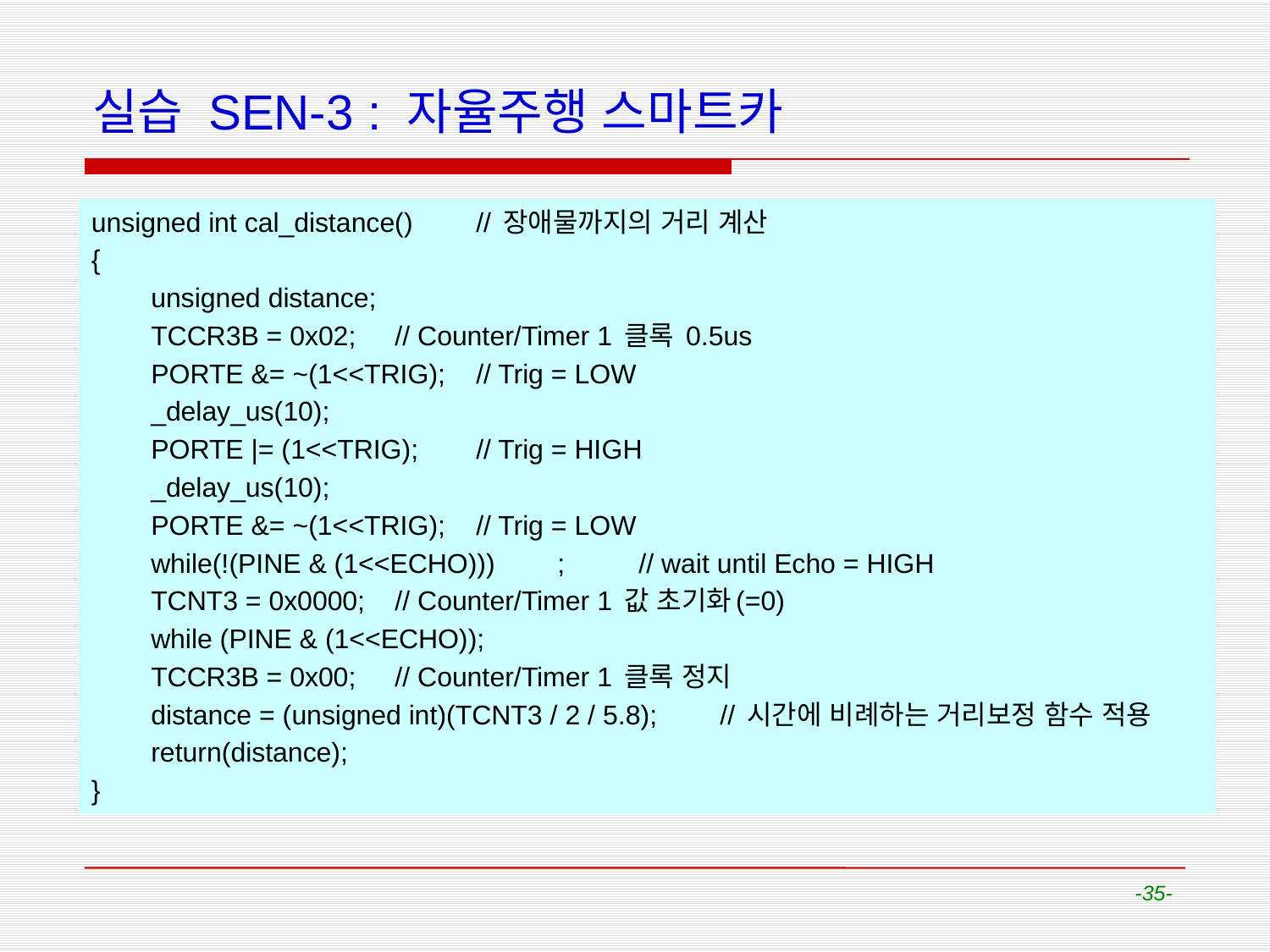

# 실습 SEN-3 : 자율주행 스마트카
unsigned int cal_distance()			// 장애물까지의 거리 계산
{
	unsigned distance;
	TCCR3B = 0x02;		// Counter/Timer 1 클록 0.5us
	PORTE &= ~(1<<TRIG);	// Trig = LOW
	_delay_us(10);
	PORTE |= (1<<TRIG);	// Trig = HIGH
	_delay_us(10);
	PORTE &= ~(1<<TRIG);	// Trig = LOW
	while(!(PINE & (1<<ECHO)))	;	// wait until Echo = HIGH
	TCNT3 = 0x0000;		// Counter/Timer 1 값 초기화(=0)
	while (PINE & (1<<ECHO));
	TCCR3B = 0x00;		// Counter/Timer 1 클록 정지
	distance = (unsigned int)(TCNT3 / 2 / 5.8);	// 시간에 비례하는 거리보정 함수 적용
	return(distance);
}
-35-